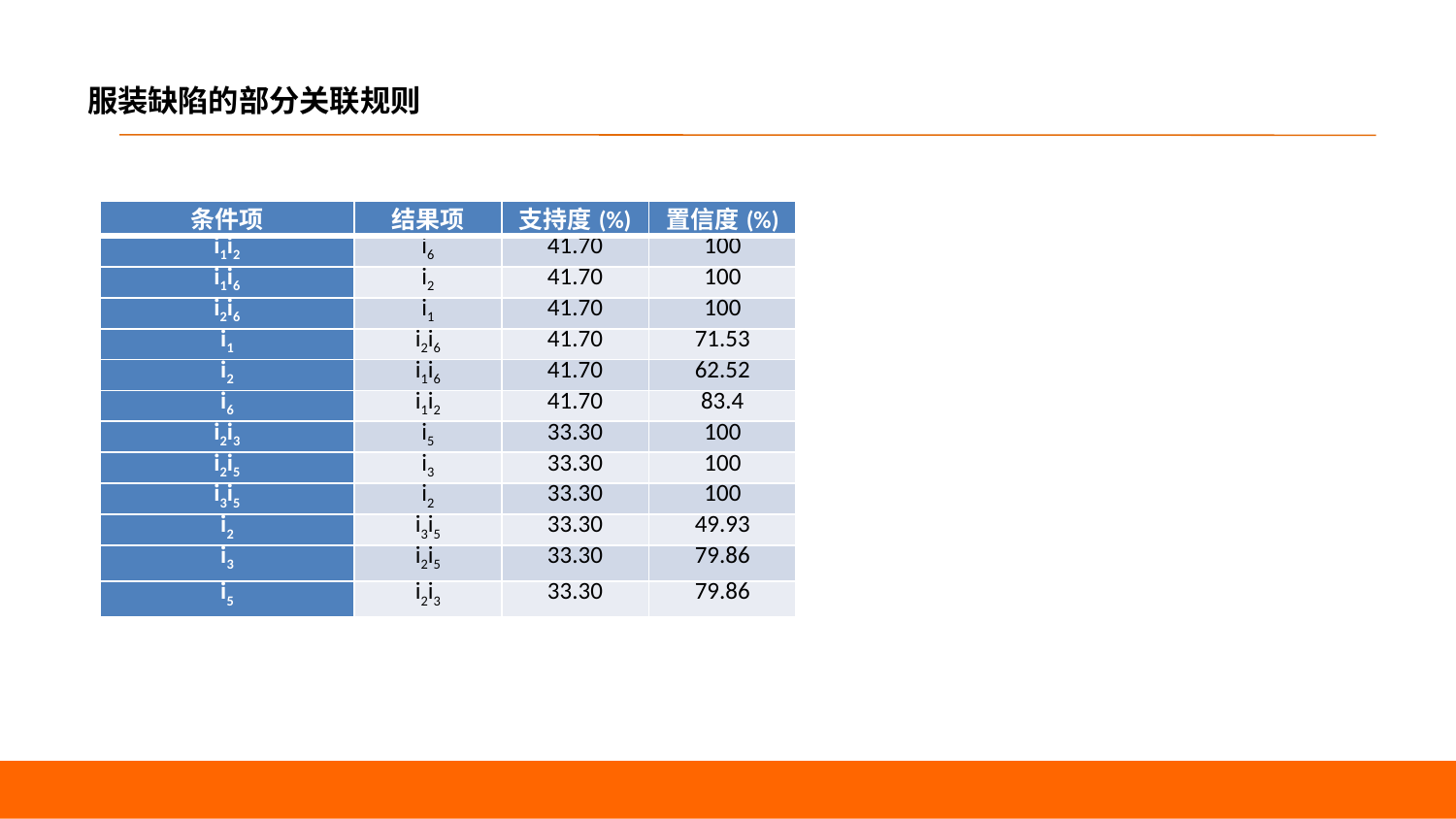

# 服装缺陷的部分关联规则
| 条件项 | 结果项 | 支持度(%) | 置信度(%) |
| --- | --- | --- | --- |
| i1i2 | i6 | 41.70 | 100 |
| i1i6 | i2 | 41.70 | 100 |
| i2i6 | i1 | 41.70 | 100 |
| i1 | i2i6 | 41.70 | 71.53 |
| i2 | i1i6 | 41.70 | 62.52 |
| i6 | i1i2 | 41.70 | 83.4 |
| i2i3 | i5 | 33.30 | 100 |
| i2i5 | i3 | 33.30 | 100 |
| i3i5 | i2 | 33.30 | 100 |
| i2 | i3i5 | 33.30 | 49.93 |
| i3 | i2i5 | 33.30 | 79.86 |
| i5 | i2i3 | 33.30 | 79.86 |